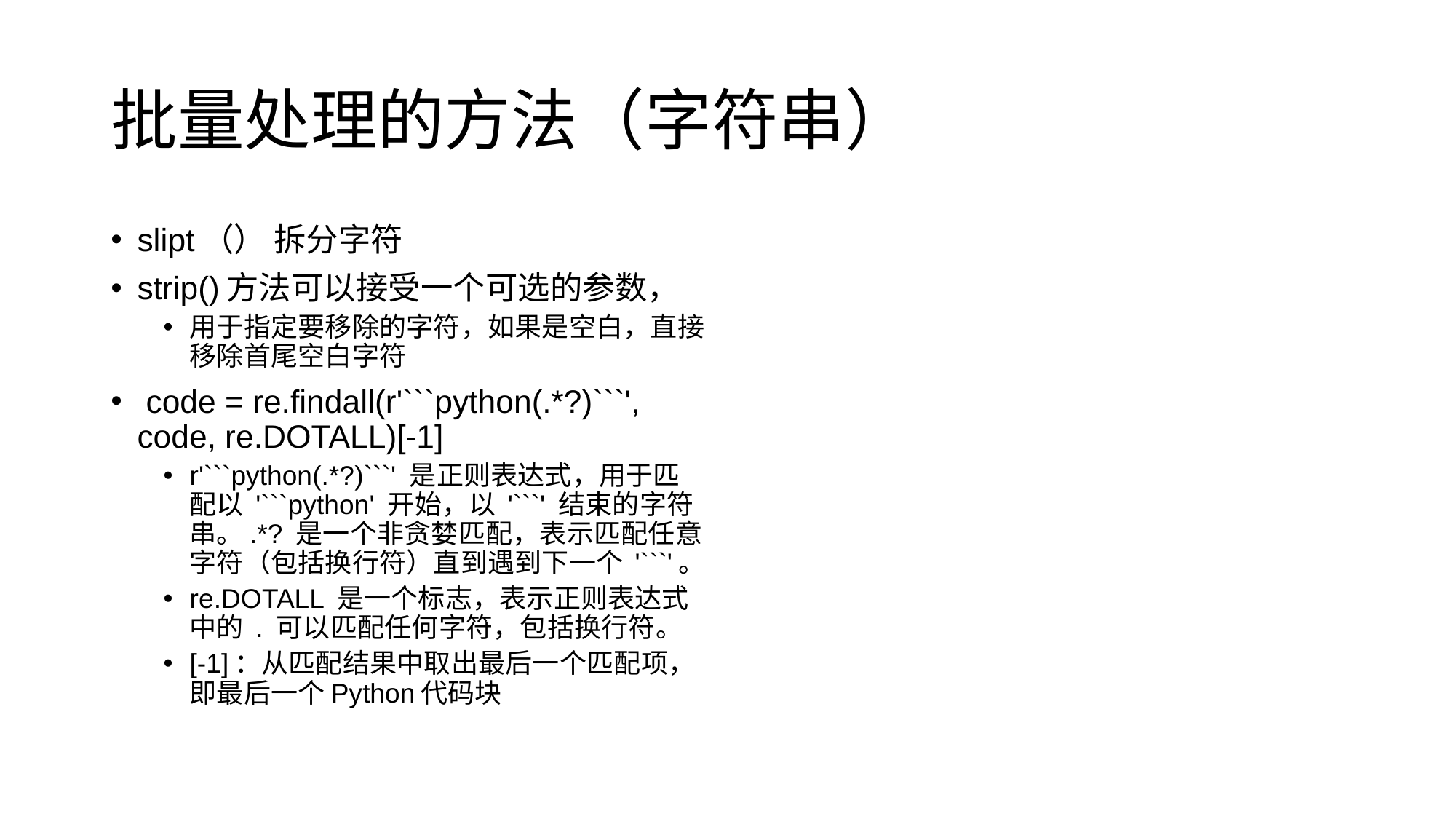

# 批量处理的方法（字符串）
slipt（） 拆分字符
strip()方法可以接受一个可选的参数，
用于指定要移除的字符，如果是空白，直接移除首尾空白字符
 code = re.findall(r'```python(.*?)```', code, re.DOTALL)[-1]
r'```python(.*?)```' 是正则表达式，用于匹配以 '```python' 开始，以 '```' 结束的字符串。.*? 是一个非贪婪匹配，表示匹配任意字符（包括换行符）直到遇到下一个 '```'。
re.DOTALL 是一个标志，表示正则表达式中的 . 可以匹配任何字符，包括换行符。
[-1]：从匹配结果中取出最后一个匹配项，即最后一个Python代码块